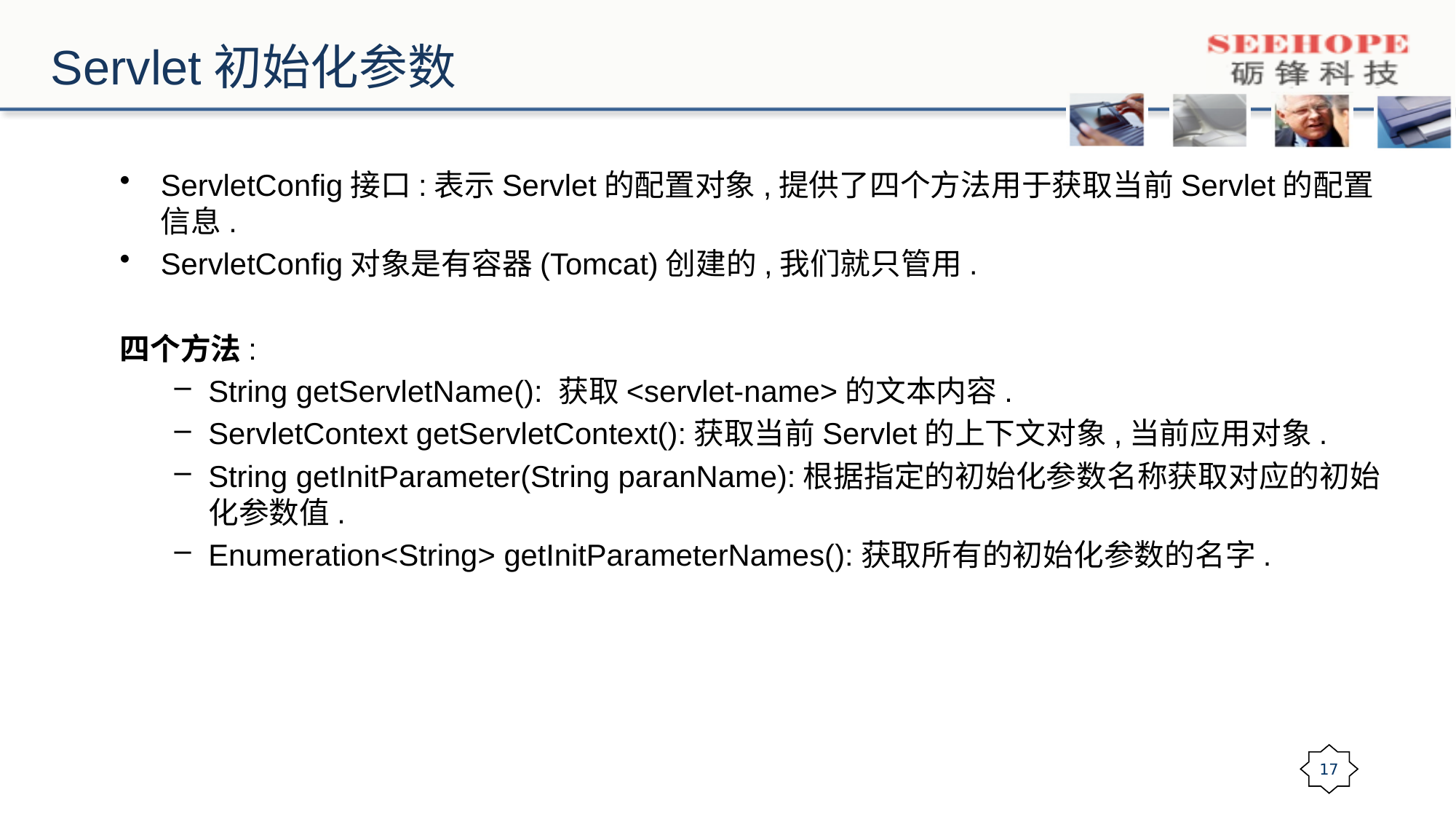

# Servlet初始化参数
ServletConfig接口:表示Servlet的配置对象,提供了四个方法用于获取当前Servlet的配置信息.
ServletConfig对象是有容器(Tomcat)创建的,我们就只管用.

四个方法:
String getServletName(): 获取<servlet-name>的文本内容.
ServletContext getServletContext():获取当前Servlet的上下文对象,当前应用对象.
String getInitParameter(String paranName):根据指定的初始化参数名称获取对应的初始化参数值.
Enumeration<String> getInitParameterNames():获取所有的初始化参数的名字.